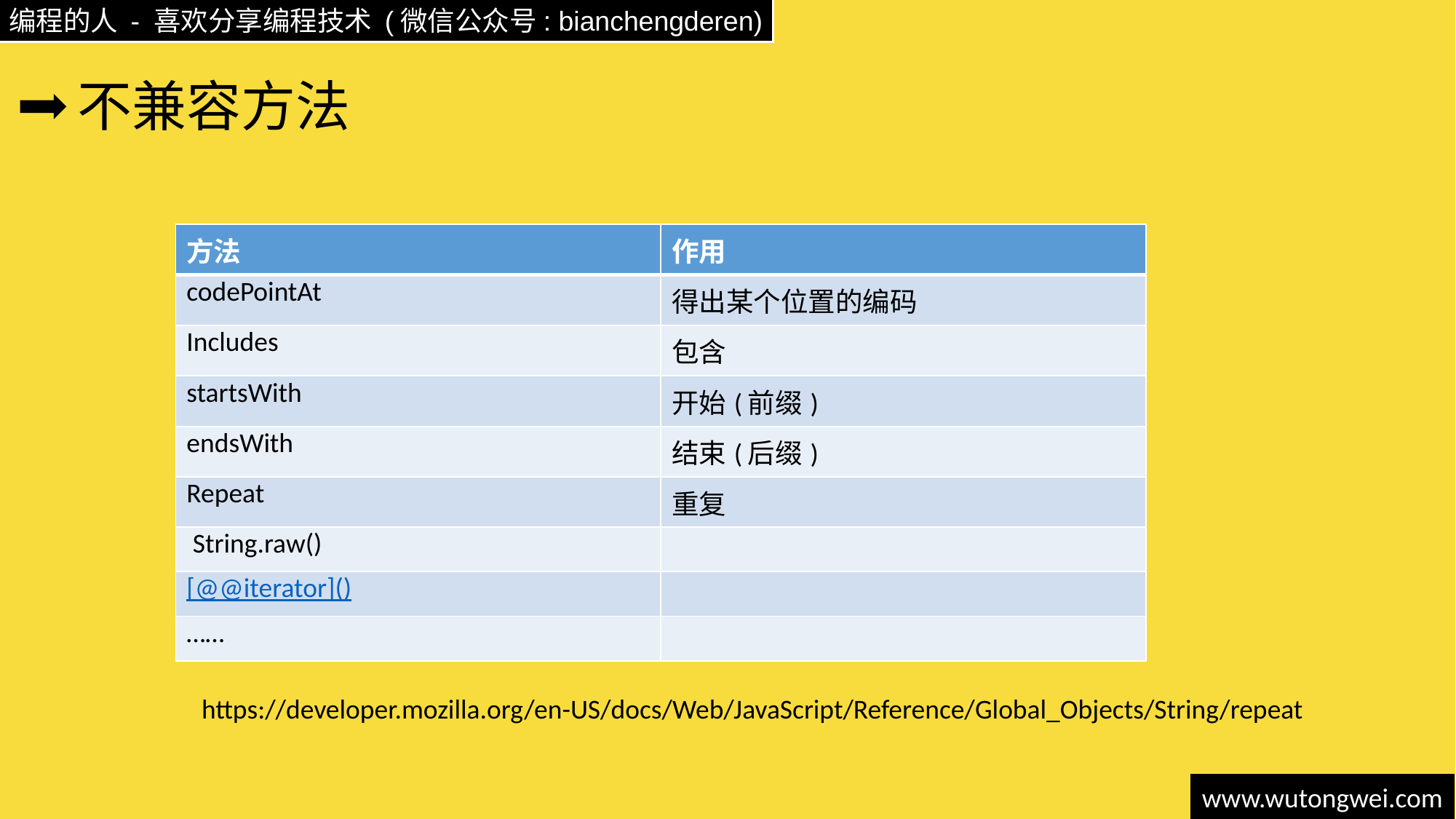

# 不兼容方法
| 方法 | 作用 |
| --- | --- |
| codePointAt | 得出某个位置的编码 |
| Includes | 包含 |
| startsWith | 开始(前缀) |
| endsWith | 结束(后缀) |
| Repeat | 重复 |
| String.raw() |  |
| [@@iterator]() |  |
| …… |  |
https://developer.mozilla.org/en-US/docs/Web/JavaScript/Reference/Global_Objects/String/repeat